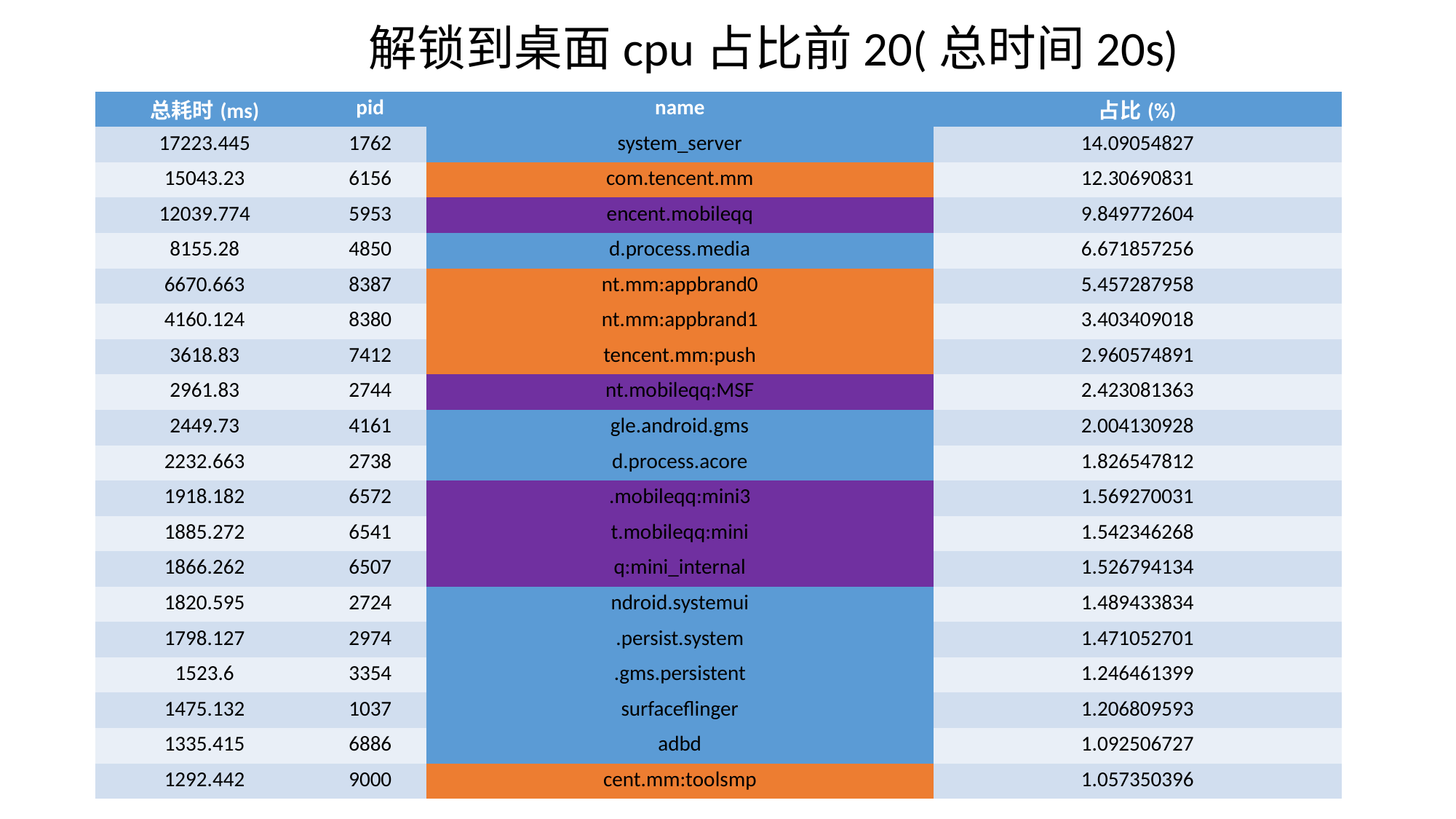

解锁到桌面cpu占比前20(总时间20s)
| 总耗时(ms) | pid | name | 占比(%) |
| --- | --- | --- | --- |
| 17223.445 | 1762 | system\_server | 14.09054827 |
| 15043.23 | 6156 | com.tencent.mm | 12.30690831 |
| 12039.774 | 5953 | encent.mobileqq | 9.849772604 |
| 8155.28 | 4850 | d.process.media | 6.671857256 |
| 6670.663 | 8387 | nt.mm:appbrand0 | 5.457287958 |
| 4160.124 | 8380 | nt.mm:appbrand1 | 3.403409018 |
| 3618.83 | 7412 | tencent.mm:push | 2.960574891 |
| 2961.83 | 2744 | nt.mobileqq:MSF | 2.423081363 |
| 2449.73 | 4161 | gle.android.gms | 2.004130928 |
| 2232.663 | 2738 | d.process.acore | 1.826547812 |
| 1918.182 | 6572 | .mobileqq:mini3 | 1.569270031 |
| 1885.272 | 6541 | t.mobileqq:mini | 1.542346268 |
| 1866.262 | 6507 | q:mini\_internal | 1.526794134 |
| 1820.595 | 2724 | ndroid.systemui | 1.489433834 |
| 1798.127 | 2974 | .persist.system | 1.471052701 |
| 1523.6 | 3354 | .gms.persistent | 1.246461399 |
| 1475.132 | 1037 | surfaceflinger | 1.206809593 |
| 1335.415 | 6886 | adbd | 1.092506727 |
| 1292.442 | 9000 | cent.mm:toolsmp | 1.057350396 |